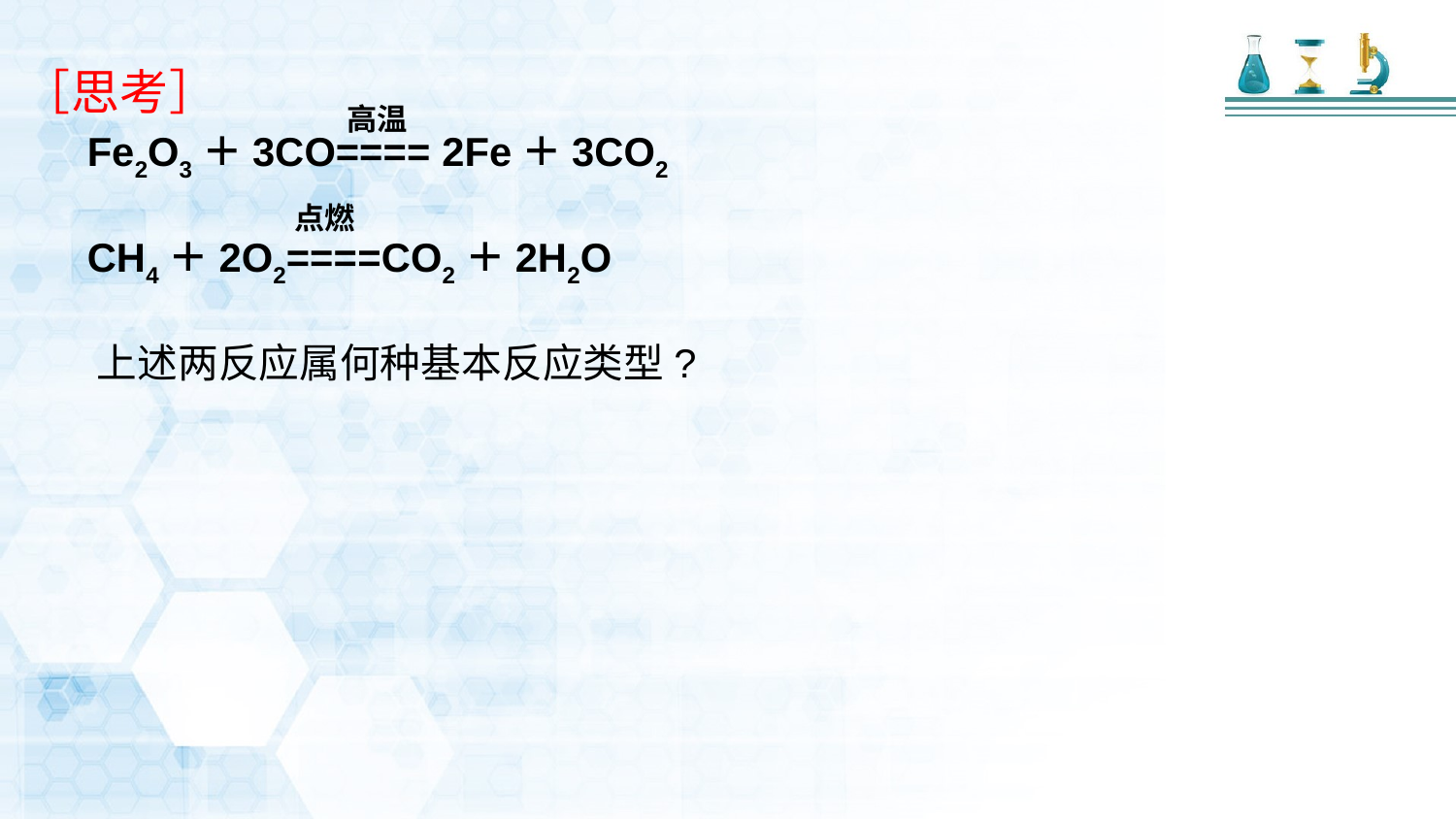

Fe2O3＋3CO==== 2Fe＋3CO2
     CH4＋2O2====CO2＋2H2O
     上述两反应属何种基本反应类型?
［思考］
高温
点燃